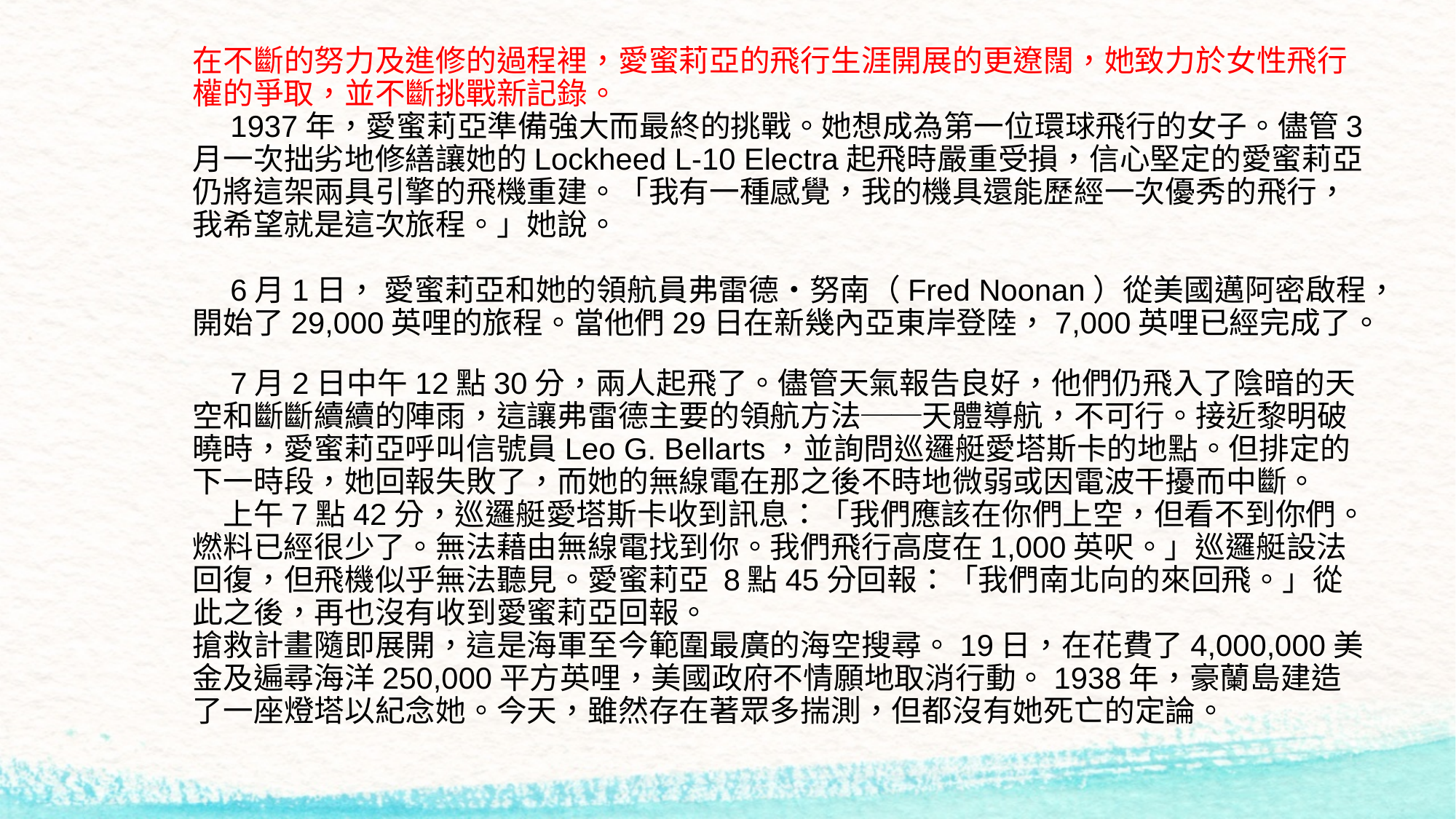

在不斷的努力及進修的過程裡，愛蜜莉亞的飛行生涯開展的更遼闊，她致力於女性飛行權的爭取，並不斷挑戰新記錄。
　1937年，愛蜜莉亞準備強大而最終的挑戰。她想成為第一位環球飛行的女子。儘管3月一次拙劣地修繕讓她的Lockheed L-10 Electra起飛時嚴重受損，信心堅定的愛蜜莉亞仍將這架兩具引擎的飛機重建。「我有一種感覺，我的機具還能歷經一次優秀的飛行，我希望就是這次旅程。」她說。
　6月1日， 愛蜜莉亞和她的領航員弗雷德‧努南（Fred Noonan）從美國邁阿密啟程，開始了29,000英哩的旅程。當他們29日在新幾內亞東岸登陸，7,000英哩已經完成了。
　7月2日中午12點30分，兩人起飛了。儘管天氣報告良好，他們仍飛入了陰暗的天空和斷斷續續的陣雨，這讓弗雷德主要的領航方法──天體導航，不可行。接近黎明破曉時，愛蜜莉亞呼叫信號員Leo G. Bellarts，並詢問巡邏艇愛塔斯卡的地點。但排定的下一時段，她回報失敗了，而她的無線電在那之後不時地微弱或因電波干擾而中斷。
　上午7點42分，巡邏艇愛塔斯卡收到訊息：「我們應該在你們上空，但看不到你們。燃料已經很少了。無法藉由無線電找到你。我們飛行高度在1,000英呎。」巡邏艇設法回復，但飛機似乎無法聽見。愛蜜莉亞 8點45分回報：「我們南北向的來回飛。」從此之後，再也沒有收到愛蜜莉亞回報。
搶救計畫隨即展開，這是海軍至今範圍最廣的海空搜尋。19日，在花費了4,000,000美金及遍尋海洋250,000平方英哩，美國政府不情願地取消行動。1938年，豪蘭島建造了一座燈塔以紀念她。今天，雖然存在著眾多揣測，但都沒有她死亡的定論。